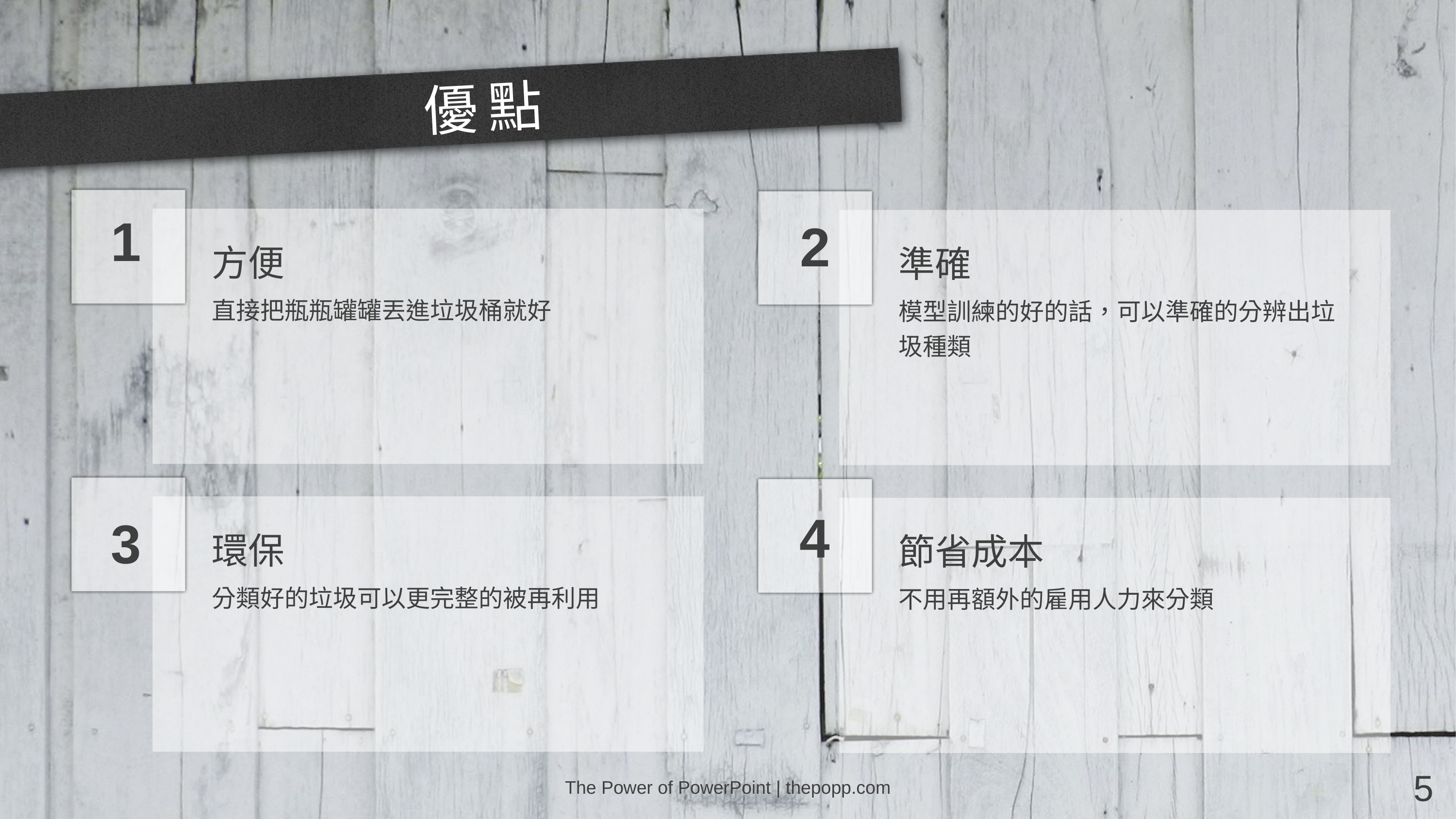

# 優點
1
2
方便

準確
直接把瓶瓶罐罐丟進垃圾桶就好
模型訓練的好的話，可以準確的分辨出垃圾種類
4
3
環保
節省成本
分類好的垃圾可以更完整的被再利用
不用再額外的雇用人力來分類
The Power of PowerPoint | thepopp.com
5